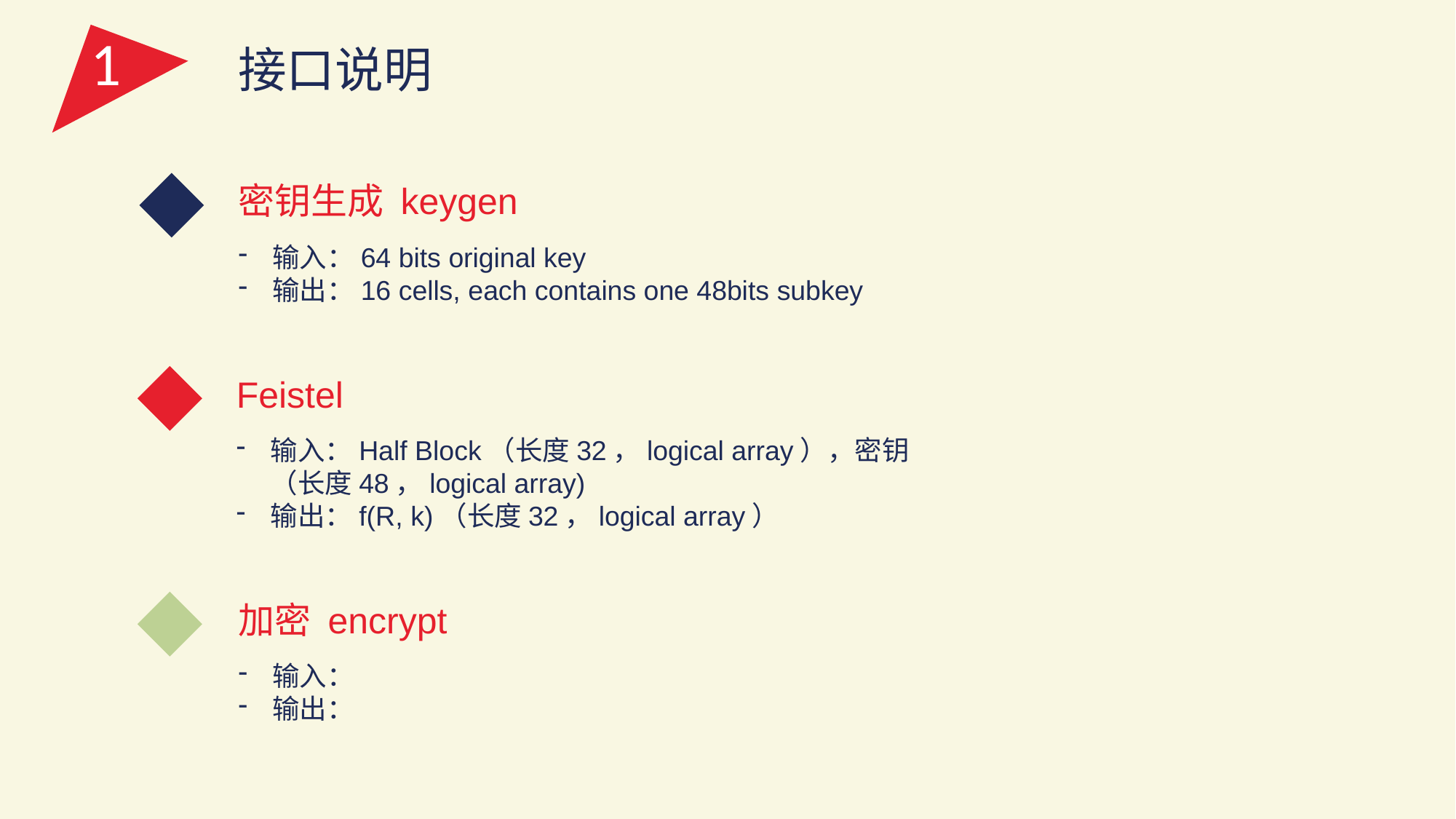

1

接口说明

密钥生成 keygen

输入：64 bits original key
输出：16 cells, each contains one 48bits subkey

Feistel

输入：Half Block（长度32，logical array），密钥（长度48，logical array)
输出：f(R, k)（长度32，logical array）

加密 encrypt

输入：
输出：